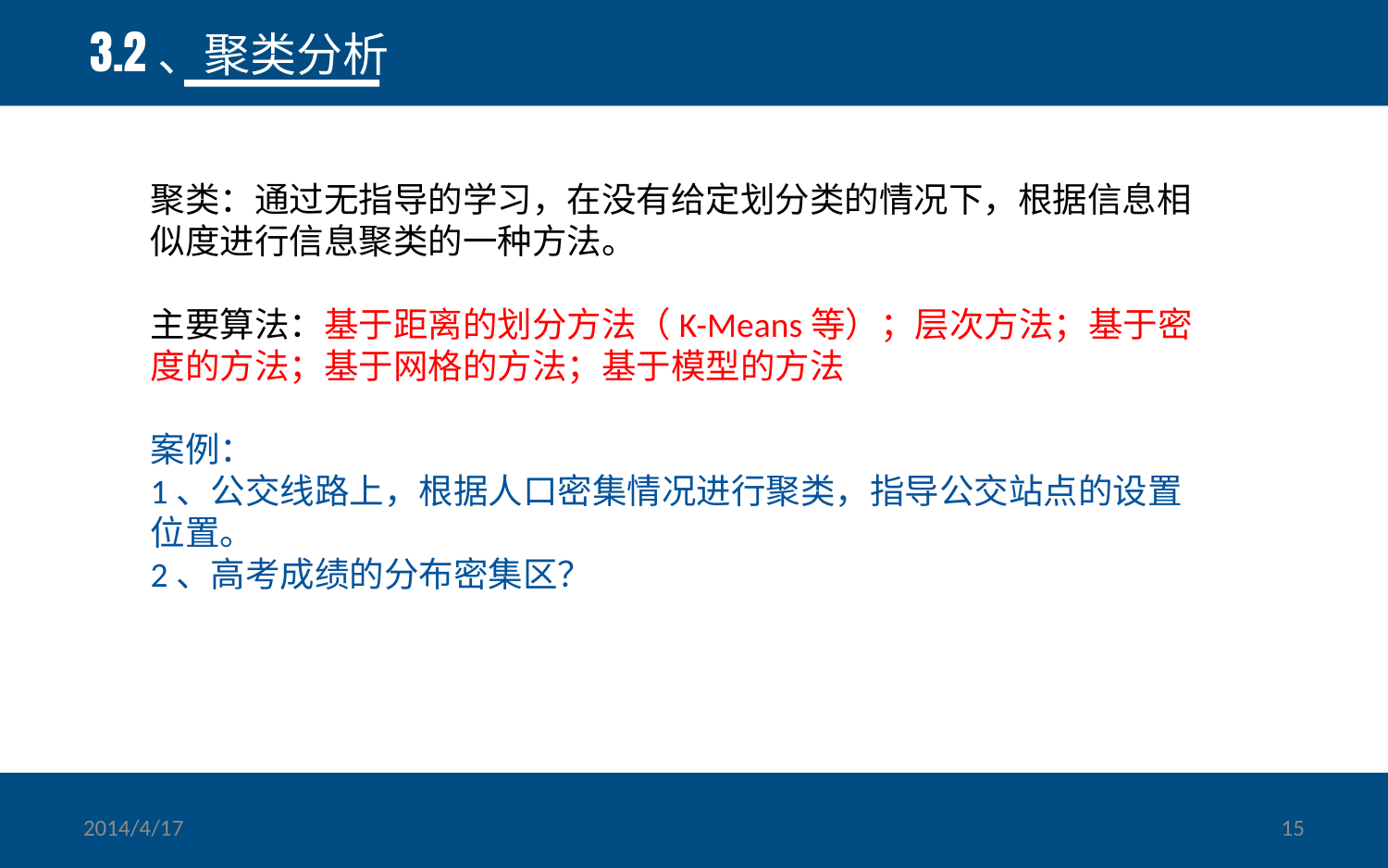

3.2、聚类分析

聚类：通过无指导的学习，在没有给定划分类的情况下，根据信息相似度进行信息聚类的一种方法。

主要算法：基于距离的划分方法（K-Means等）；层次方法；基于密度的方法；基于网格的方法；基于模型的方法

案例：
1、公交线路上，根据人口密集情况进行聚类，指导公交站点的设置位置。
2、高考成绩的分布密集区？
2014/4/17
15